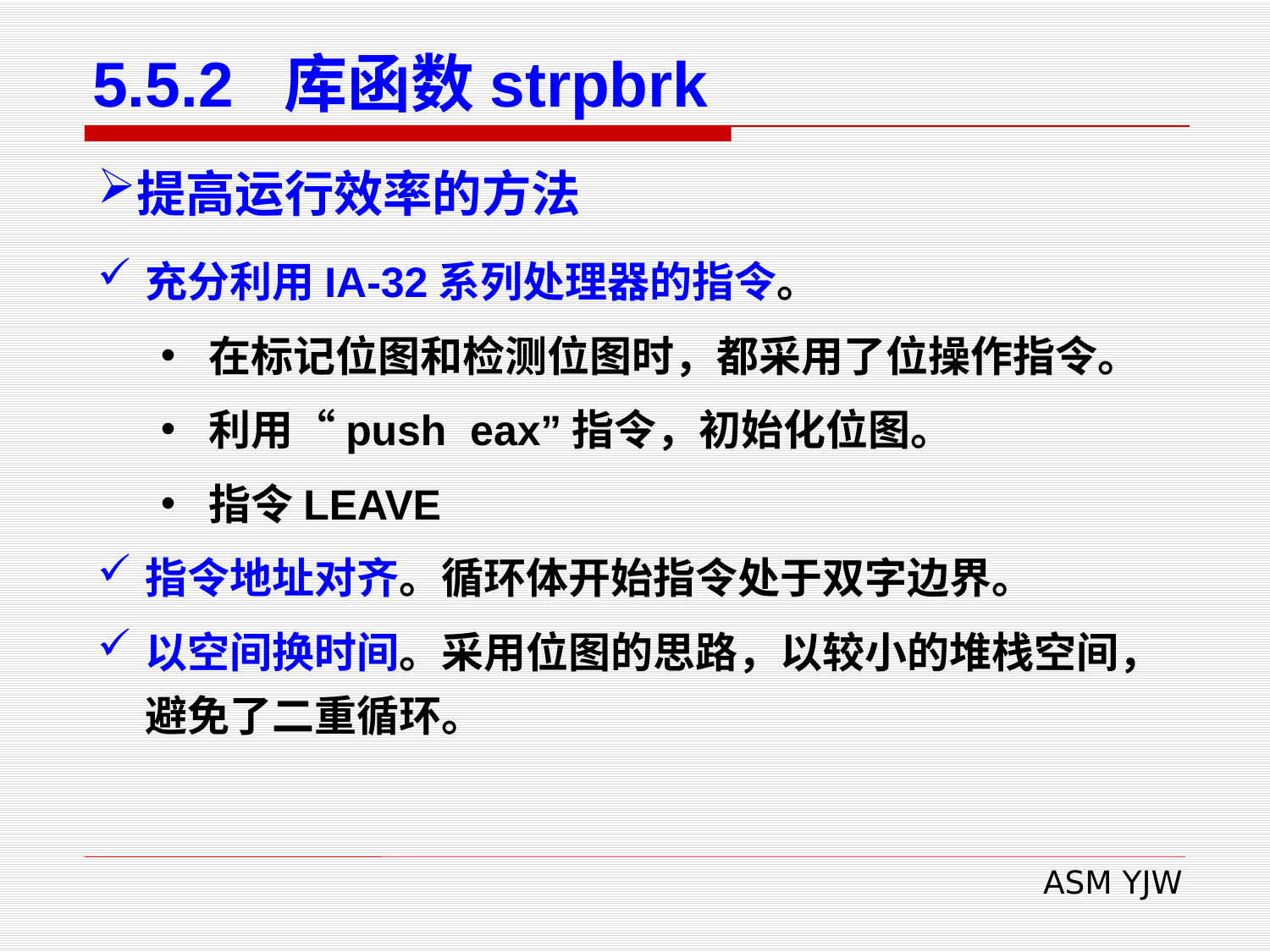

# 5.5.2  库函数strpbrk
提高运行效率的方法
充分利用IA-32系列处理器的指令。
在标记位图和检测位图时，都采用了位操作指令。
利用“push  eax”指令，初始化位图。
指令LEAVE
指令地址对齐。循环体开始指令处于双字边界。
以空间换时间。采用位图的思路，以较小的堆栈空间，避免了二重循环。